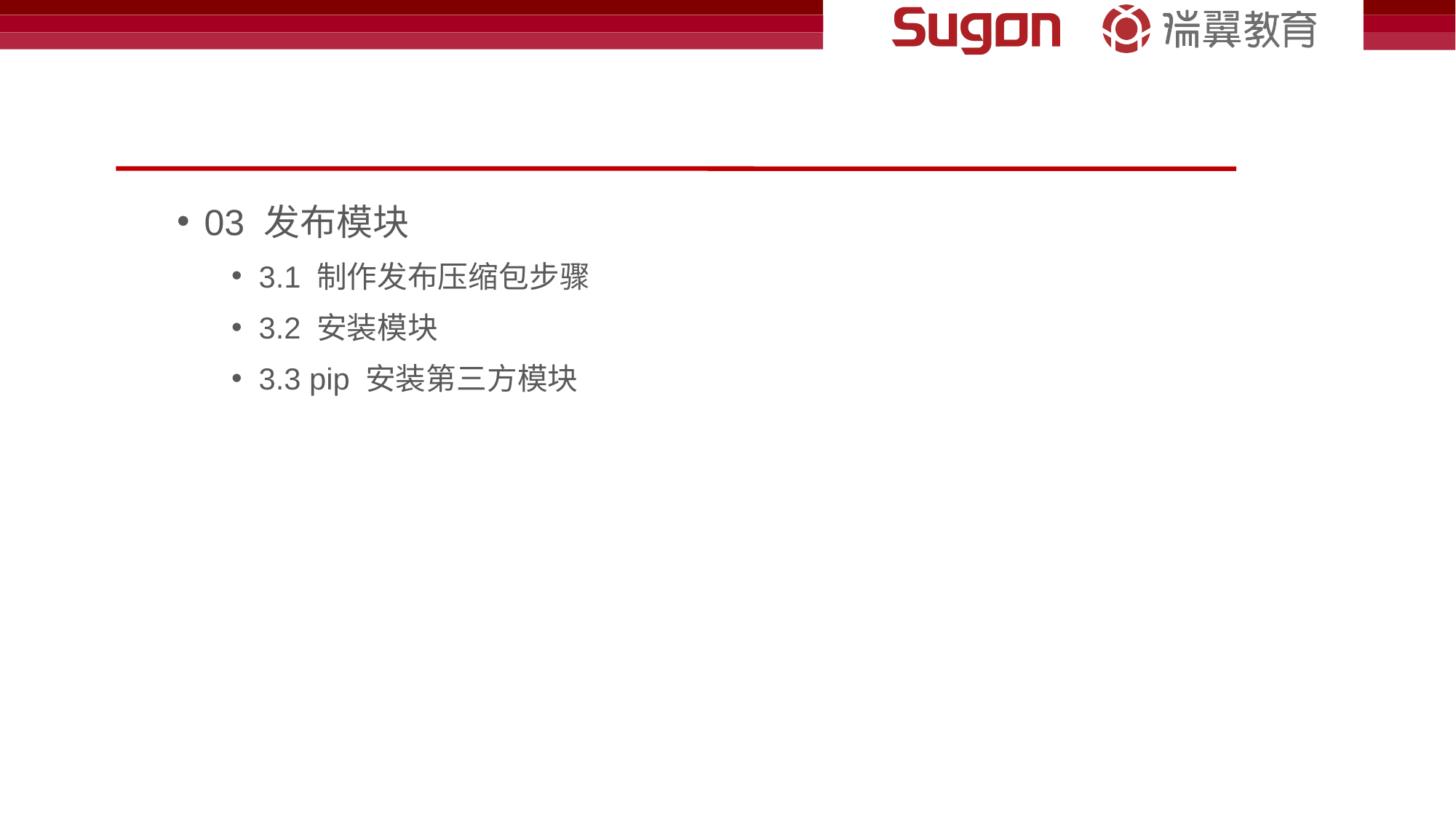

#
03 发布模块
3.1 制作发布压缩包步骤
3.2 安装模块
3.3 pip 安装第三方模块